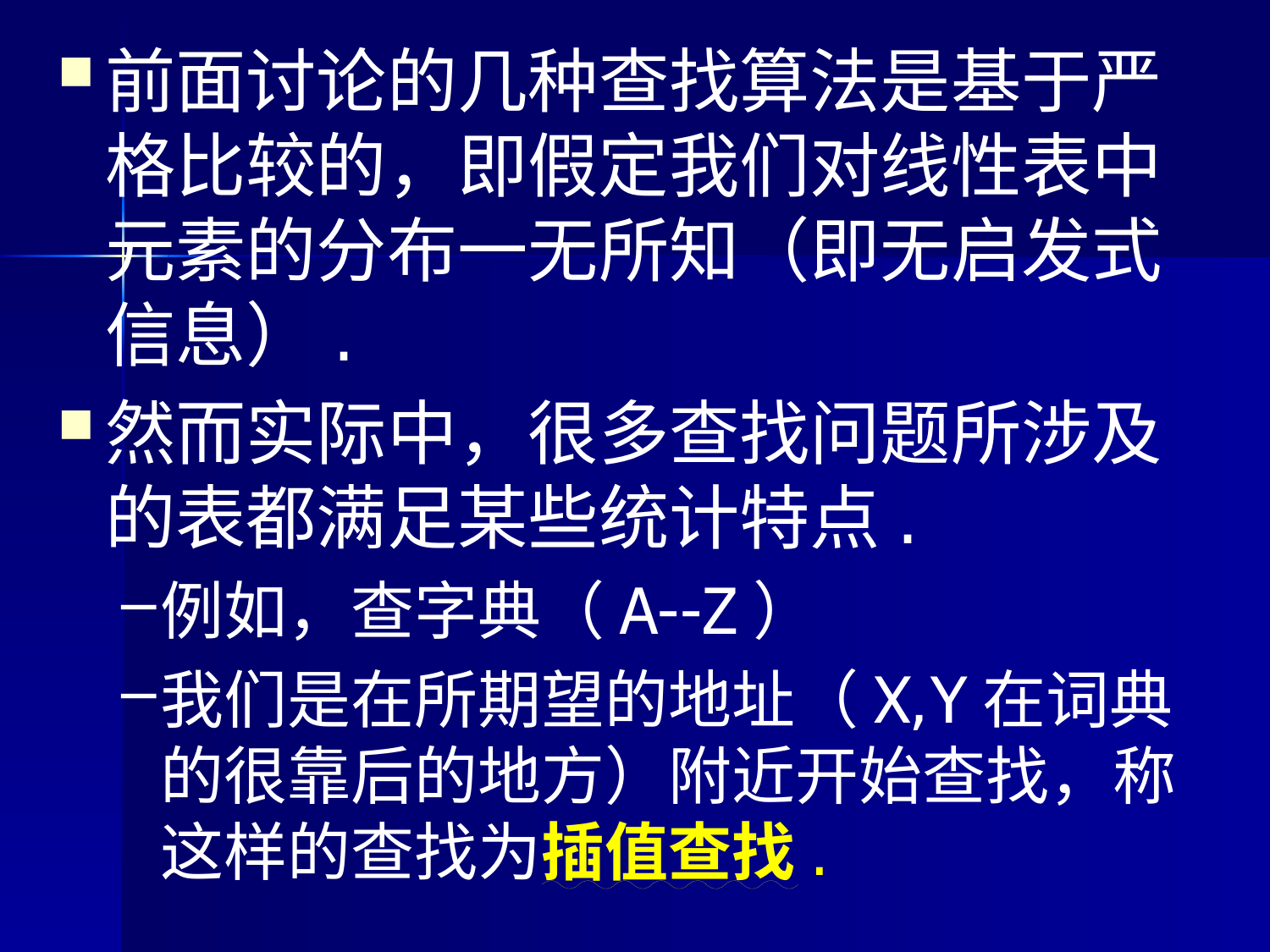

前面讨论的几种查找算法是基于严格比较的，即假定我们对线性表中元素的分布一无所知（即无启发式信息）.
然而实际中，很多查找问题所涉及的表都满足某些统计特点.
例如，查字典（A--Z）
我们是在所期望的地址（X,Y在词典的很靠后的地方）附近开始查找，称这样的查找为插值查找.